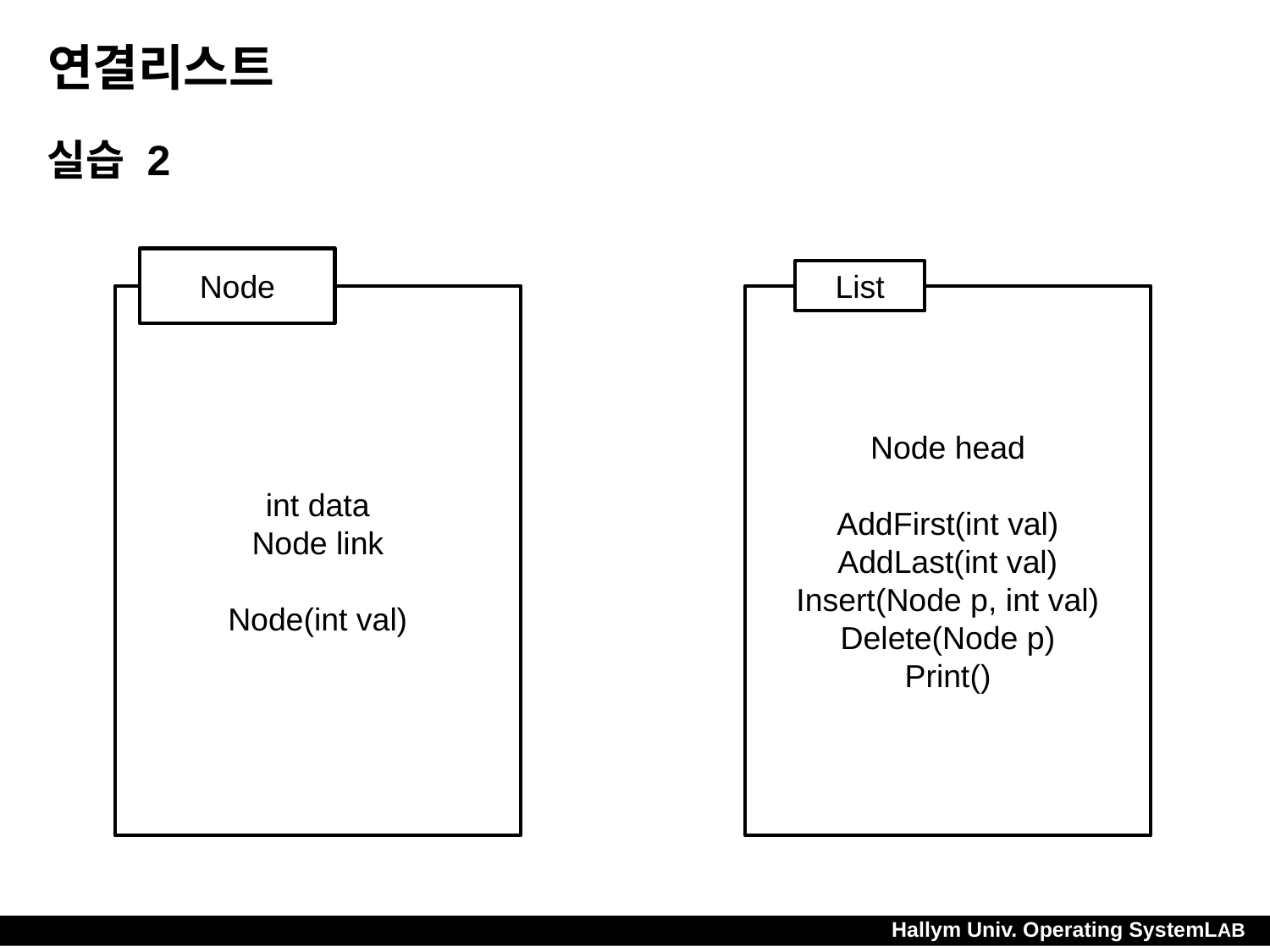

# 연결리스트
실습 2
Node
List
int data
Node link

Node(int val)
Node head

AddFirst(int val)
AddLast(int val)
Insert(Node p, int val)
Delete(Node p)
Print()